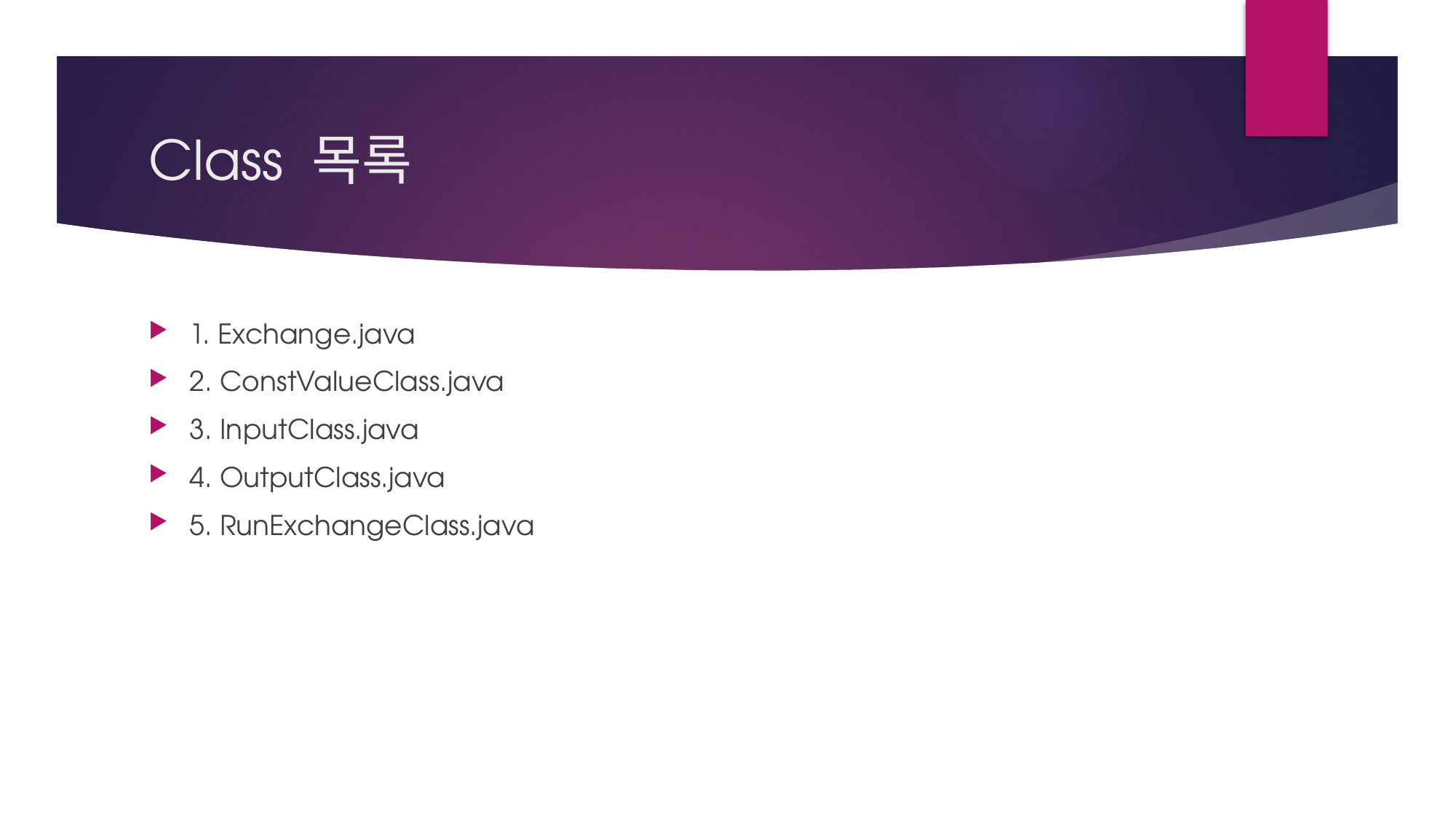

# Class 목록
1. Exchange.java
2. ConstValueClass.java
3. InputClass.java
4. OutputClass.java
5. RunExchangeClass.java